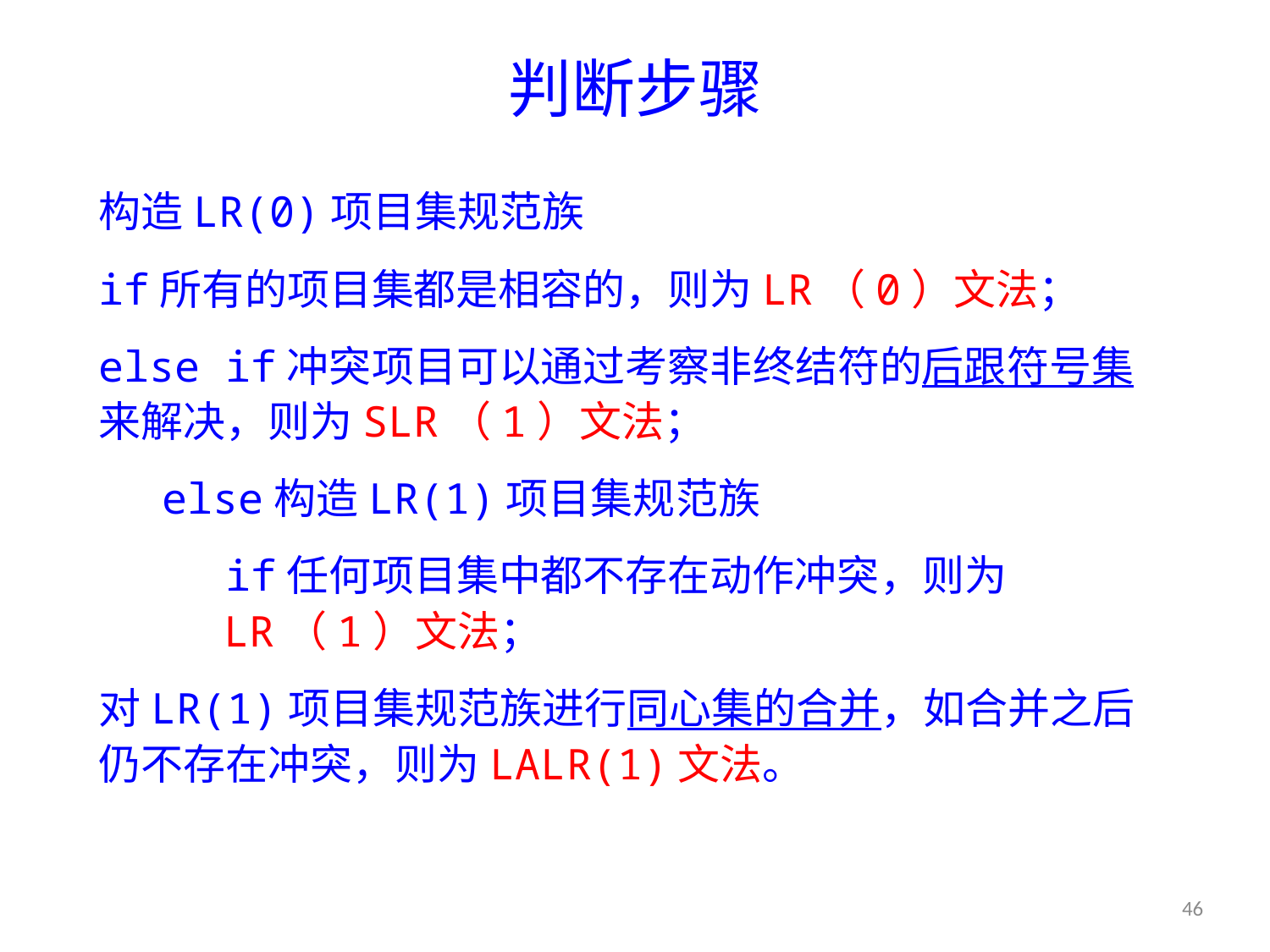

# 判断步骤
构造LR(0)项目集规范族
if所有的项目集都是相容的，则为LR（0）文法；
else if冲突项目可以通过考察非终结符的后跟符号集来解决，则为SLR（1）文法；
else构造LR(1)项目集规范族
if任何项目集中都不存在动作冲突，则为LR（1）文法；
对LR(1)项目集规范族进行同心集的合并，如合并之后仍不存在冲突，则为LALR(1)文法。
46